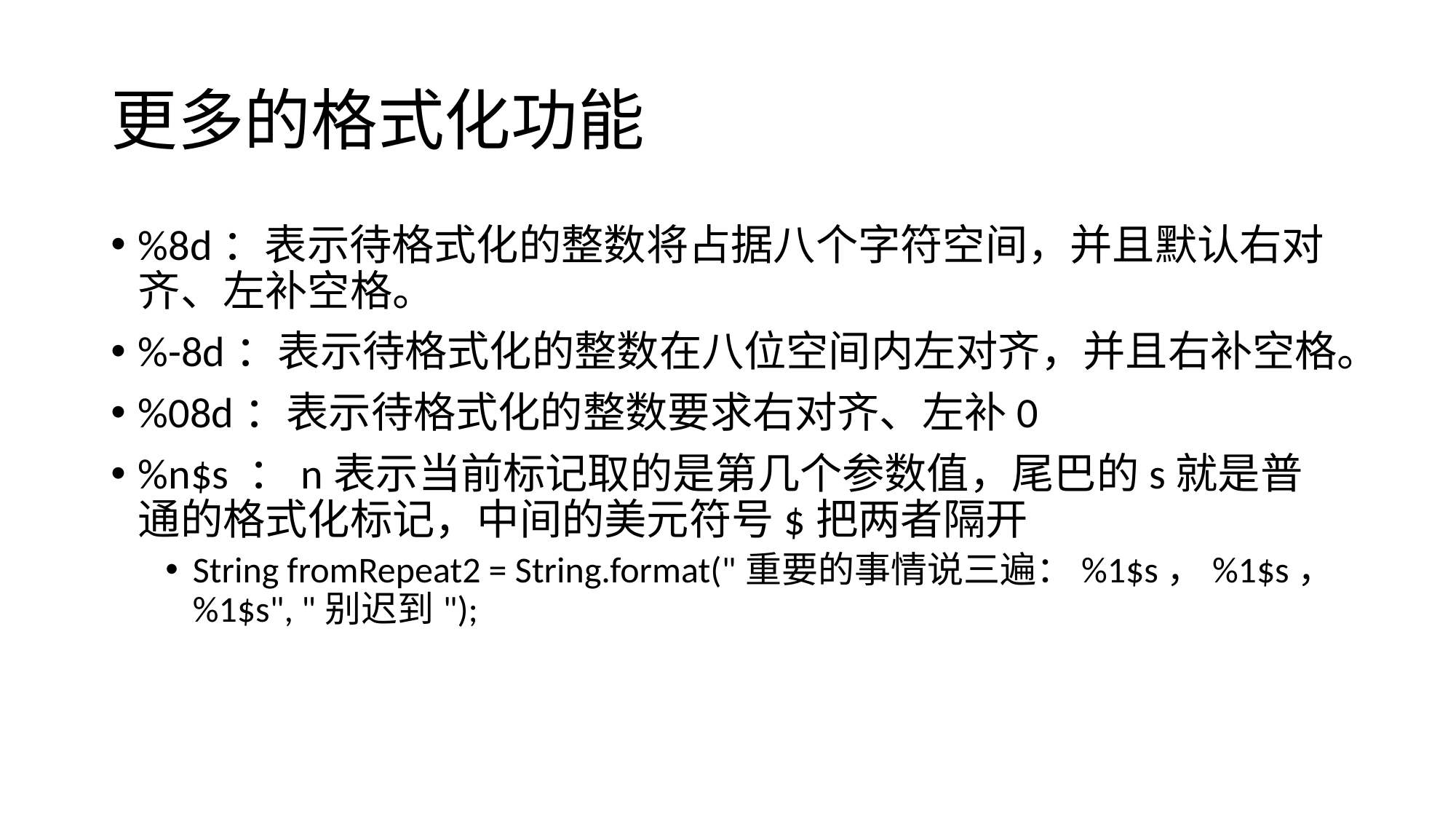

# 更多的格式化功能
%8d：表示待格式化的整数将占据八个字符空间，并且默认右对齐、左补空格。
%-8d：表示待格式化的整数在八位空间内左对齐，并且右补空格。
%08d：表示待格式化的整数要求右对齐、左补0
%n$s ：n表示当前标记取的是第几个参数值，尾巴的s就是普通的格式化标记，中间的美元符号$把两者隔开
String fromRepeat2 = String.format("重要的事情说三遍：%1$s，%1$s，%1$s", "别迟到");